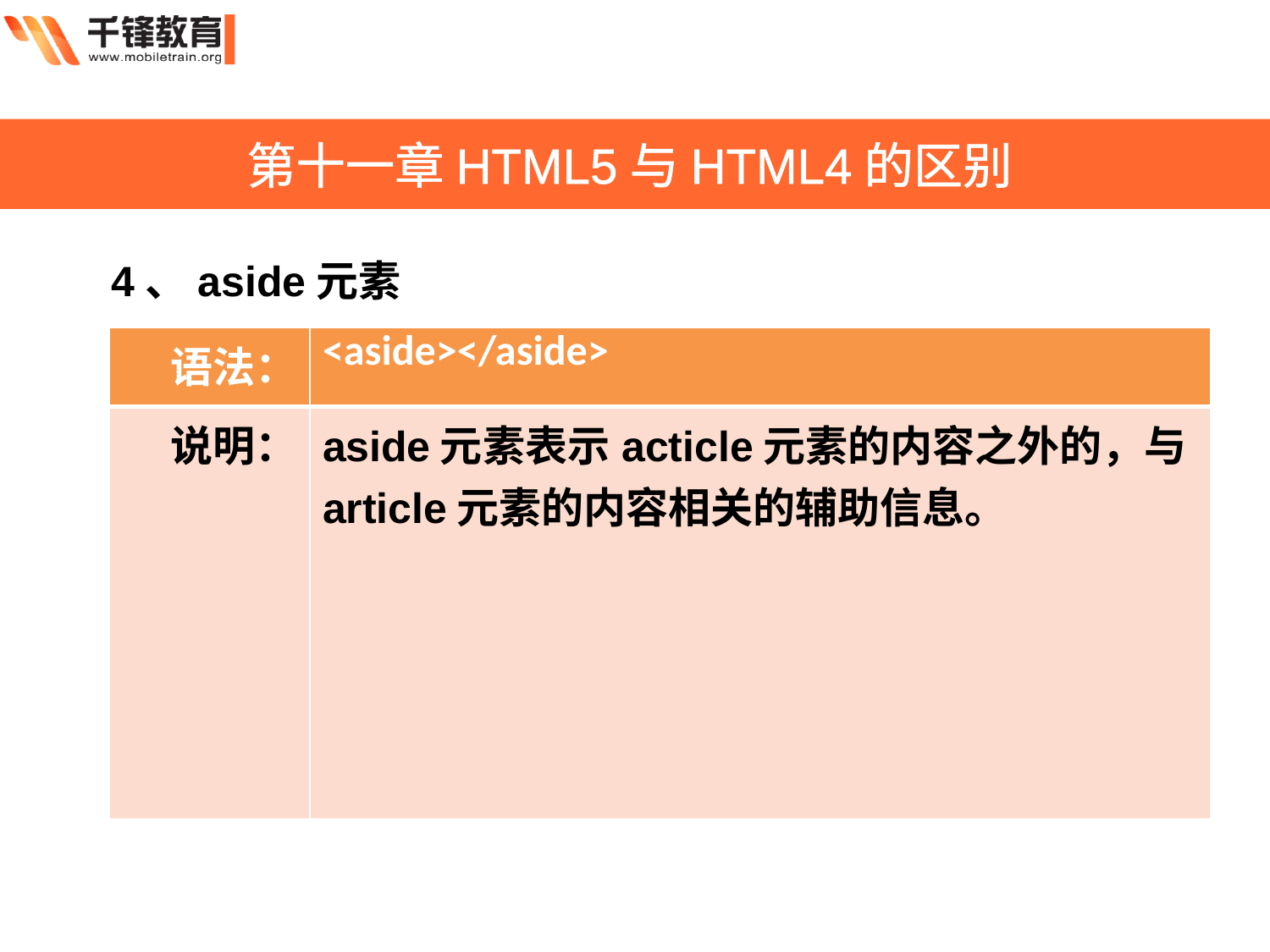

第十一章HTML5与HTML4的区别
4、aside元素

| 语法： | <aside></aside> |
| --- | --- |
| 说明： | aside元素表示acticle元素的内容之外的，与article元素的内容相关的辅助信息。 |